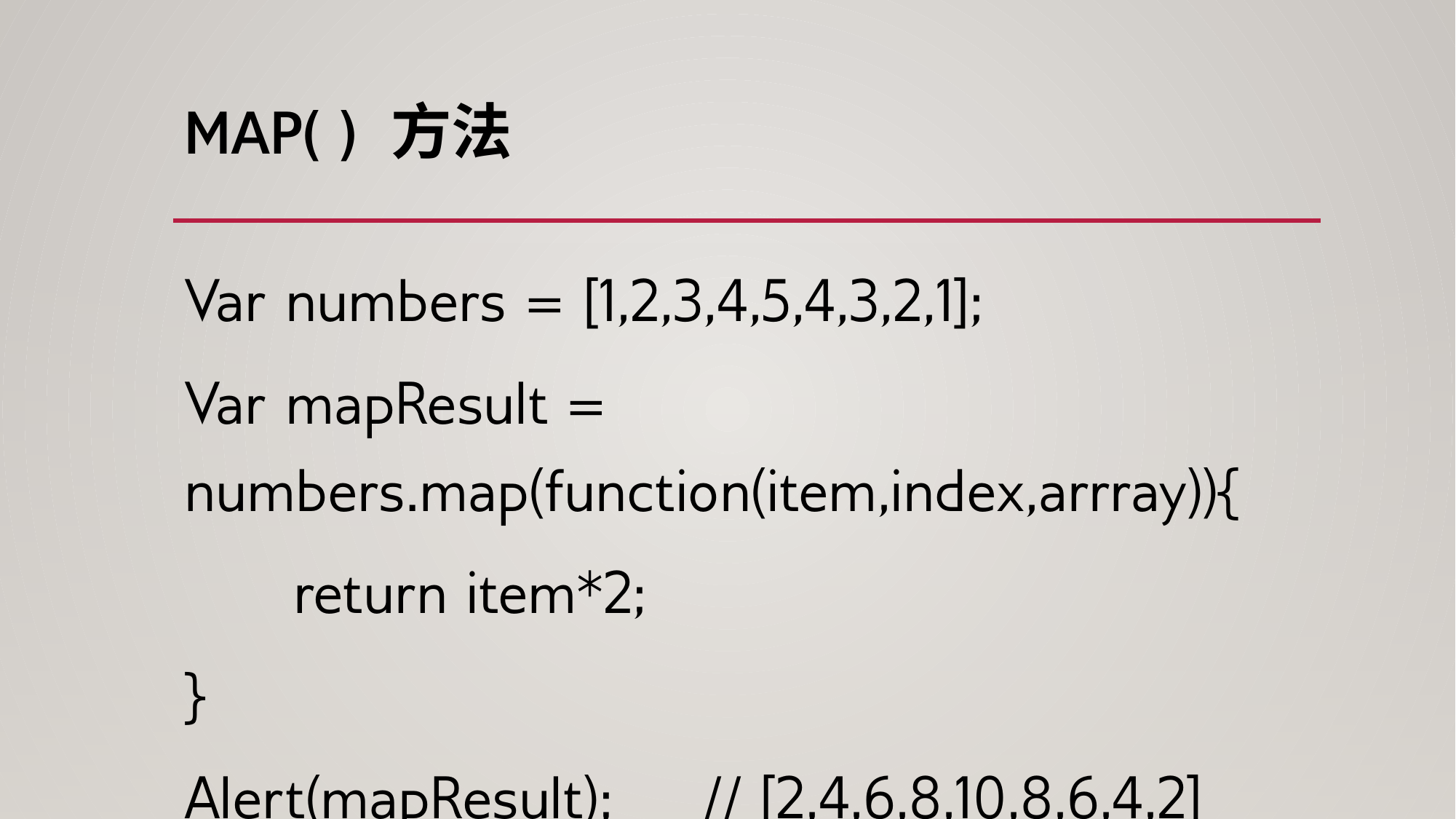

# Map( ) 方法
Var numbers = [1,2,3,4,5,4,3,2,1];
Var mapResult = numbers.map(function(item,index,arrray)){
	return item*2;
}
Alert(mapResult);     // [2,4,6,8,10,8,6,4,2]